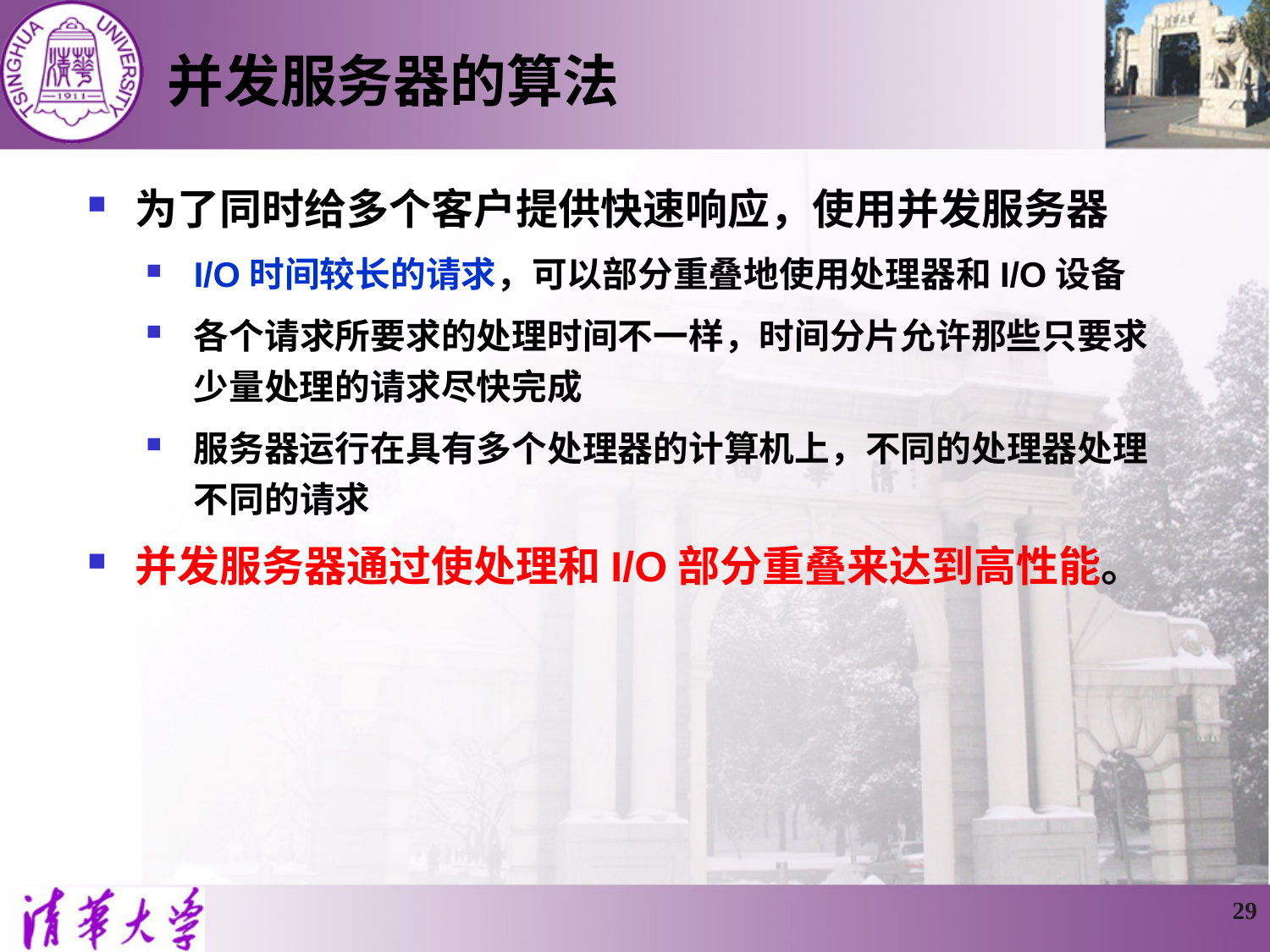

# 并发服务器的算法
为了同时给多个客户提供快速响应，使用并发服务器
I/O时间较长的请求，可以部分重叠地使用处理器和I/O设备
各个请求所要求的处理时间不一样，时间分片允许那些只要求少量处理的请求尽快完成
服务器运行在具有多个处理器的计算机上，不同的处理器处理不同的请求
并发服务器通过使处理和I/O部分重叠来达到高性能。
29